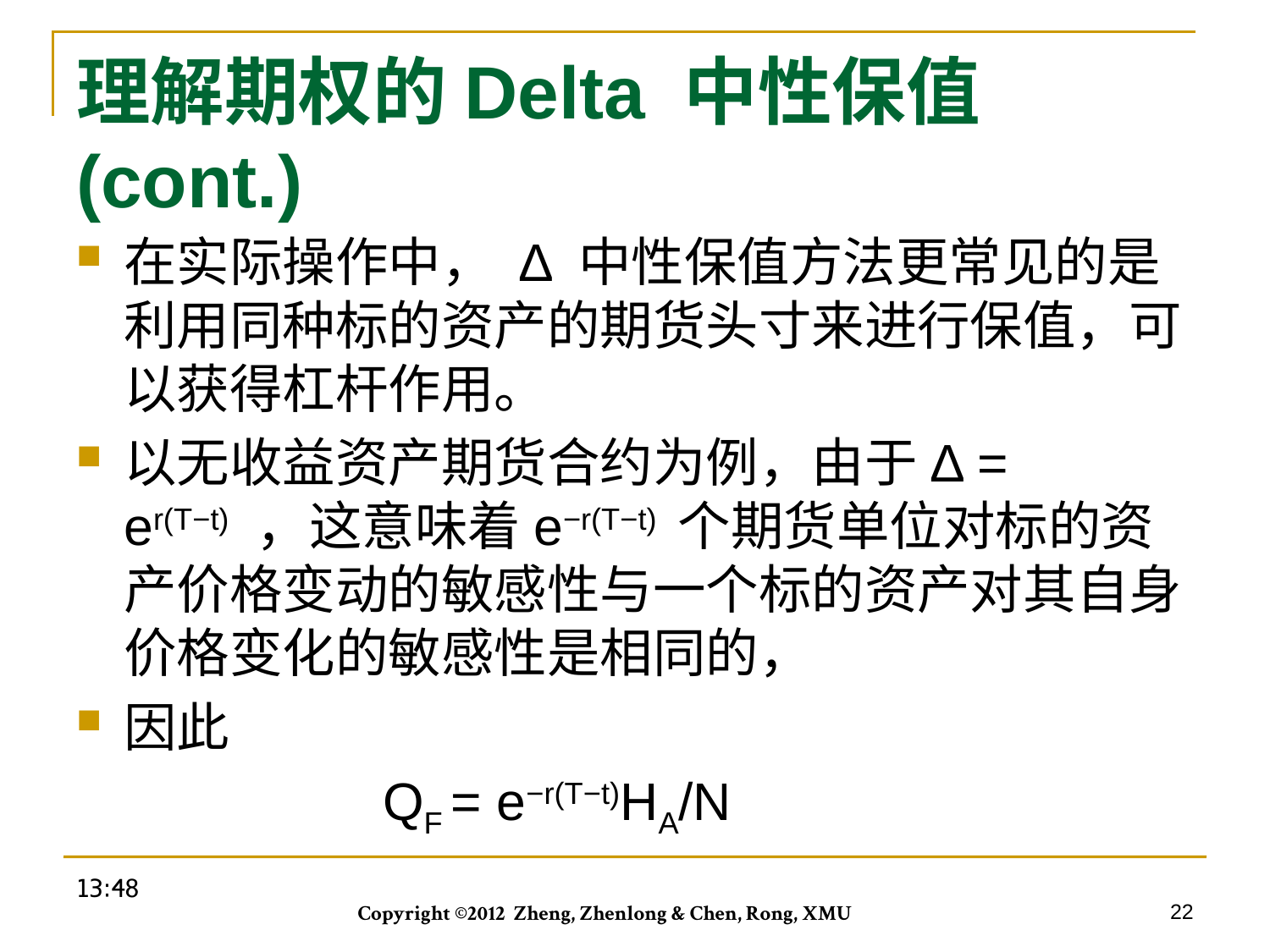

# 理解期权的Delta 中性保值(cont.)
在实际操作中， Δ 中性保值方法更常见的是利用同种标的资产的期货头寸来进行保值，可以获得杠杆作用。
以无收益资产期货合约为例，由于Δ = er(T−t) ，这意味着e−r(T−t) 个期货单位对标的资产价格变动的敏感性与一个标的资产对其自身价格变化的敏感性是相同的，
因此
                     QF = e−r(T−t)HA/N
13:48
22
Copyright ©2012  Zheng, Zhenlong & Chen, Rong, XMU